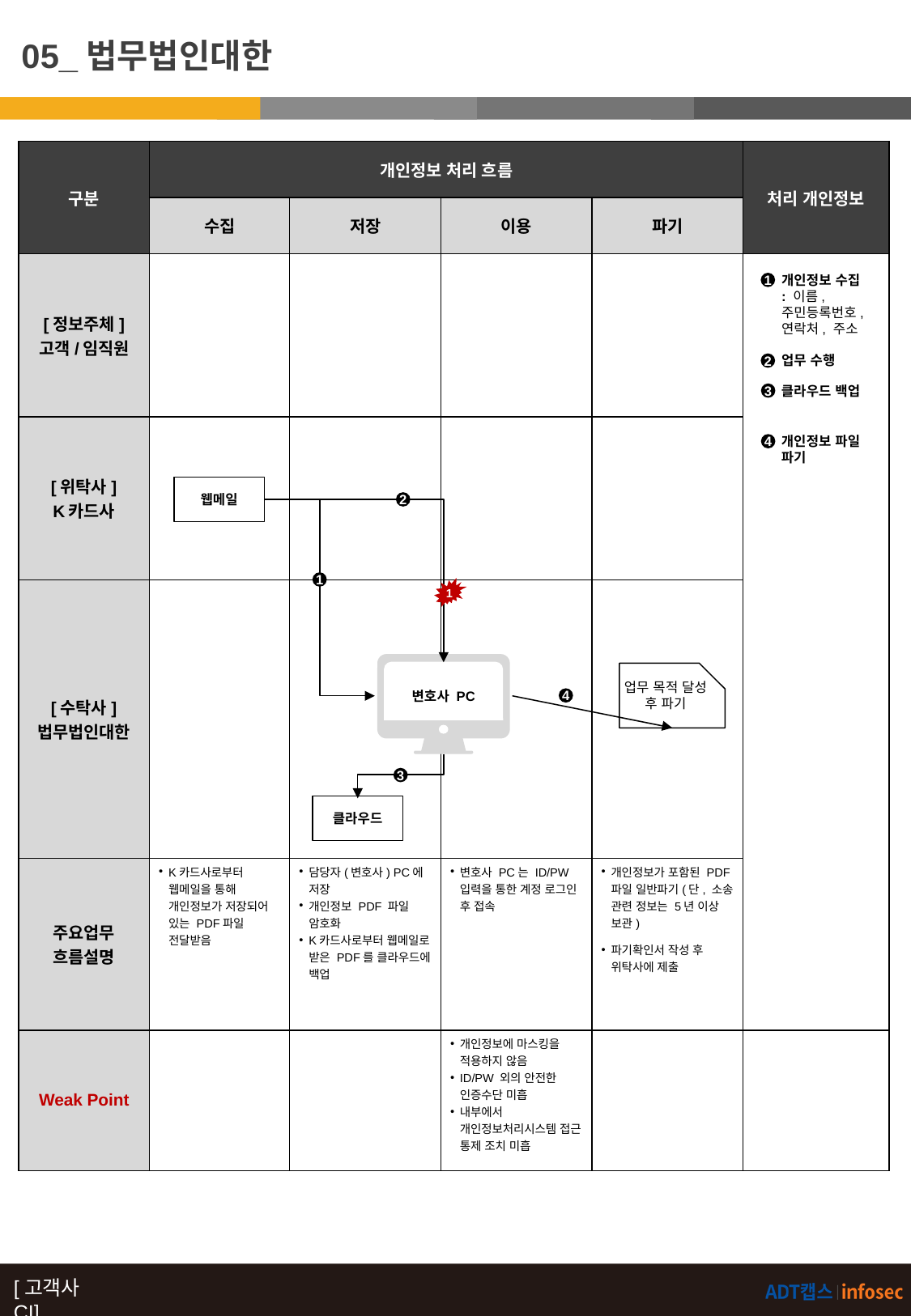

05_법무법인대한
| 구분 | 개인정보 처리 흐름 |  |  |  | 처리 개인정보 |
| --- | --- | --- | --- | --- | --- |
|  | 수집 | 저장 | 이용 | 파기 |  |
| [정보주체] 고객/임직원 |  |  |  |  |  |
| [위탁사] K카드사 |  |  |  |  |  |
| [수탁사] 법무법인대한 |  |  | 3 |  |  |
| 주요업무 흐름설명 | K카드사로부터 웹메일을 통해 개인정보가 저장되어 있는 PDF파일 전달받음 | 담당자(변호사) PC에 저장 개인정보 PDF 파일 암호화 K카드사로부터 웹메일로 받은 PDF를 클라우드에 백업 | 변호사 PC는 ID/PW 입력을 통한 계정 로그인 후 접속 | 개인정보가 포함된 PDF파일 일반파기(단, 소송 관련 정보는 5년 이상 보관) 파기확인서 작성 후 위탁사에 제출 |  |
| Weak Point |  |  | 개인정보에 마스킹을 적용하지 않음 ID/PW 외의 안전한 인증수단 미흡 내부에서 개인정보처리시스템 접근 통제 조치 미흡 |  |  |
개인정보 수집
: 이름, 주민등록번호, 연락처, 주소
1
업무 수행
2
클라우드 백업
3
개인정보 파일 파기
4
웹메일
2
1
1

변호사 PC
업무 목적 달성 후 파기
4
3
클라우드